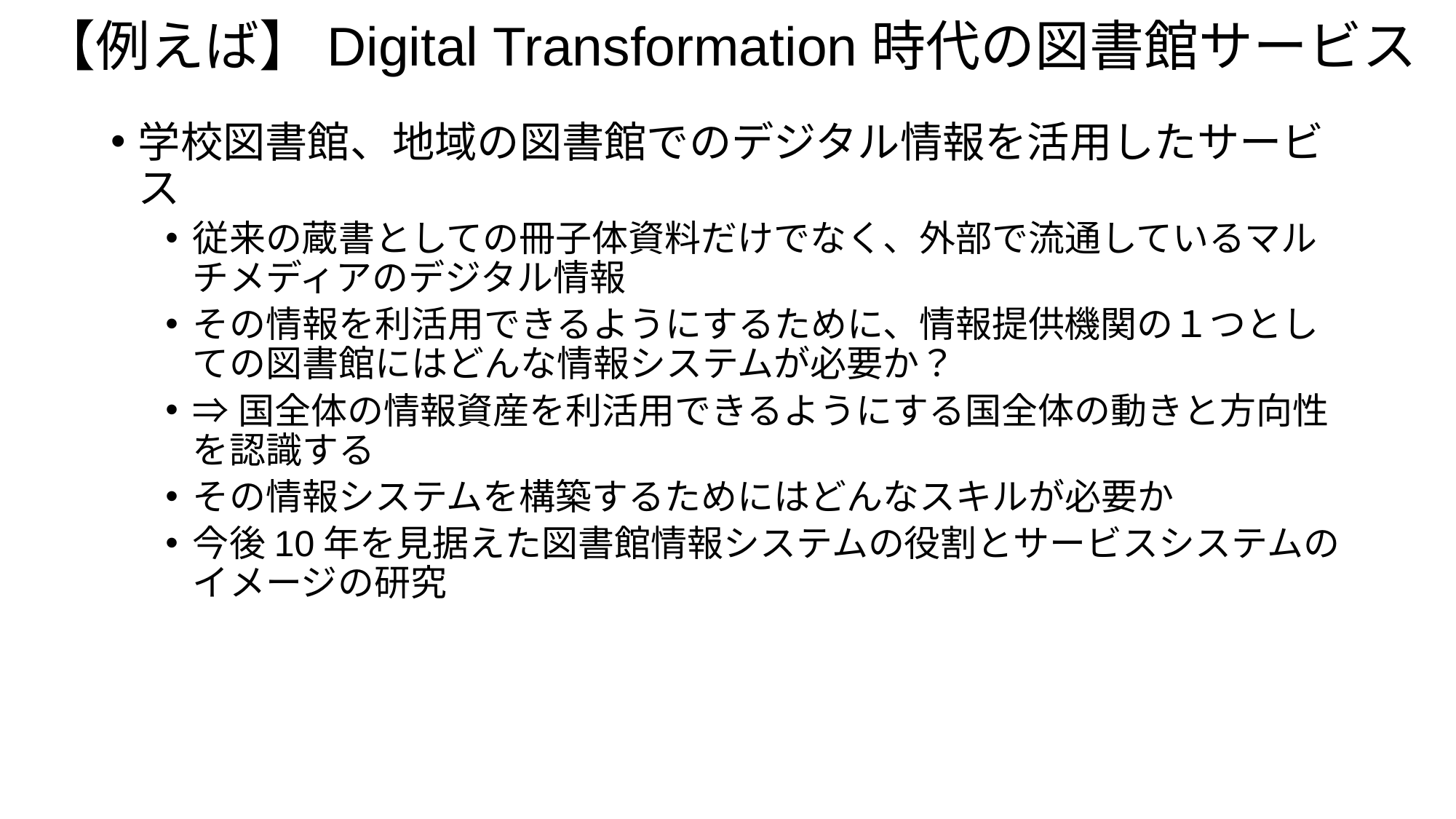

# 【例えば】Digital Transformation時代の図書館サービス
学校図書館、地域の図書館でのデジタル情報を活用したサービス
従来の蔵書としての冊子体資料だけでなく、外部で流通しているマルチメディアのデジタル情報
その情報を利活用できるようにするために、情報提供機関の１つとしての図書館にはどんな情報システムが必要か？
⇒国全体の情報資産を利活用できるようにする国全体の動きと方向性を認識する
その情報システムを構築するためにはどんなスキルが必要か
今後10年を見据えた図書館情報システムの役割とサービスシステムのイメージの研究